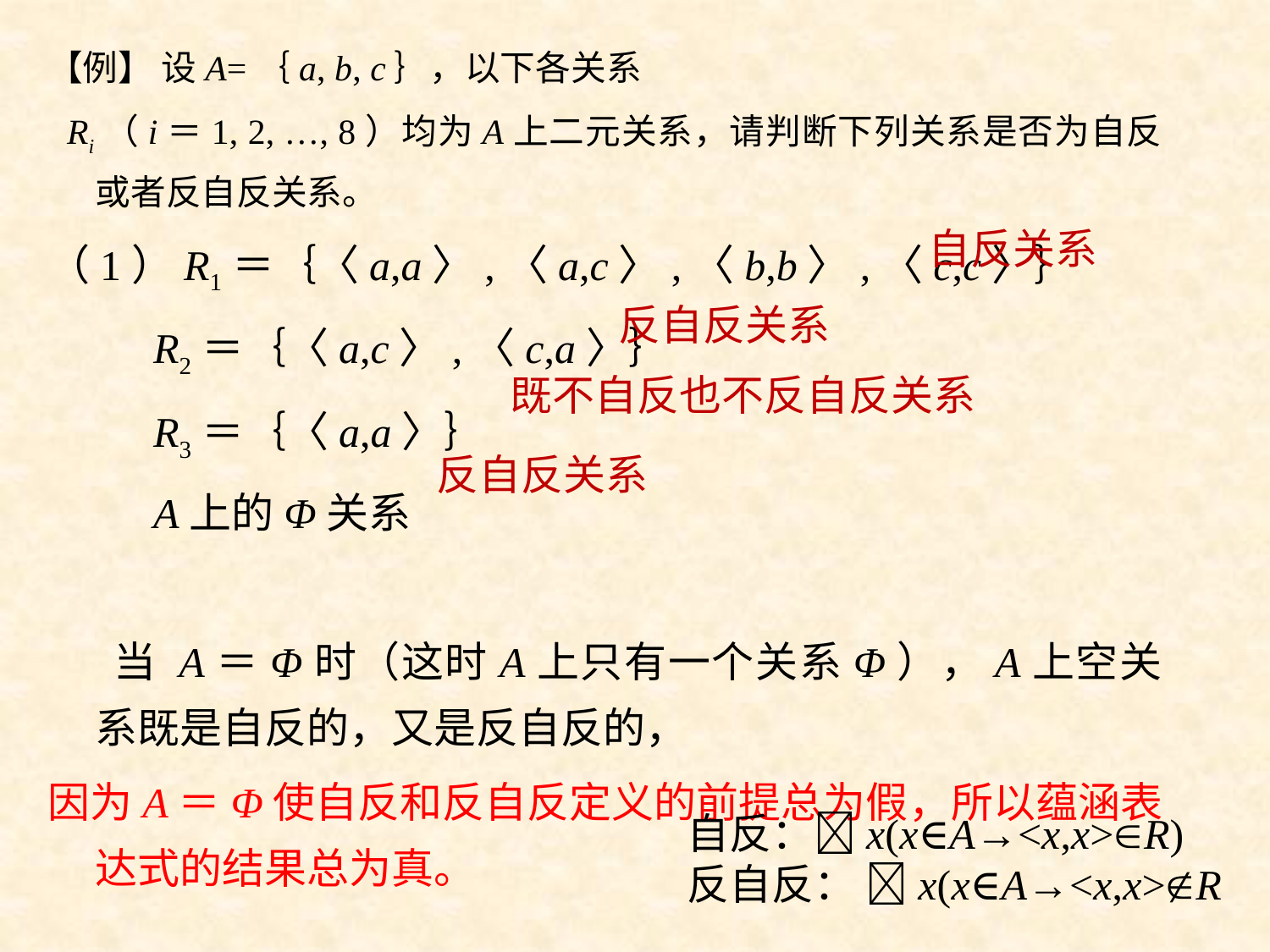

【例】 设A=｛a, b, c｝，以下各关系
  Ri（i＝1, 2, …, 8）均为A上二元关系，请判断下列关系是否为自反或者反自反关系。
（1）R1＝｛〈a,a〉,〈a,c〉,〈b,b〉,〈c,c〉｝
          R2＝｛〈a,c〉,〈c,a〉｝
          R3＝｛〈a,a〉｝
          A上的Φ关系

     当 A＝Φ时（这时A上只有一个关系Φ），A上空关系既是自反的，又是反自反的，
因为A＝Φ使自反和反自反定义的前提总为假，所以蕴涵表达式的结果总为真。
自反关系
反自反关系
既不自反也不反自反关系
反自反关系
自反：∀x(x∈A→<x,x>∈R)
反自反： ∀x(x∈A→<x,x>∉R